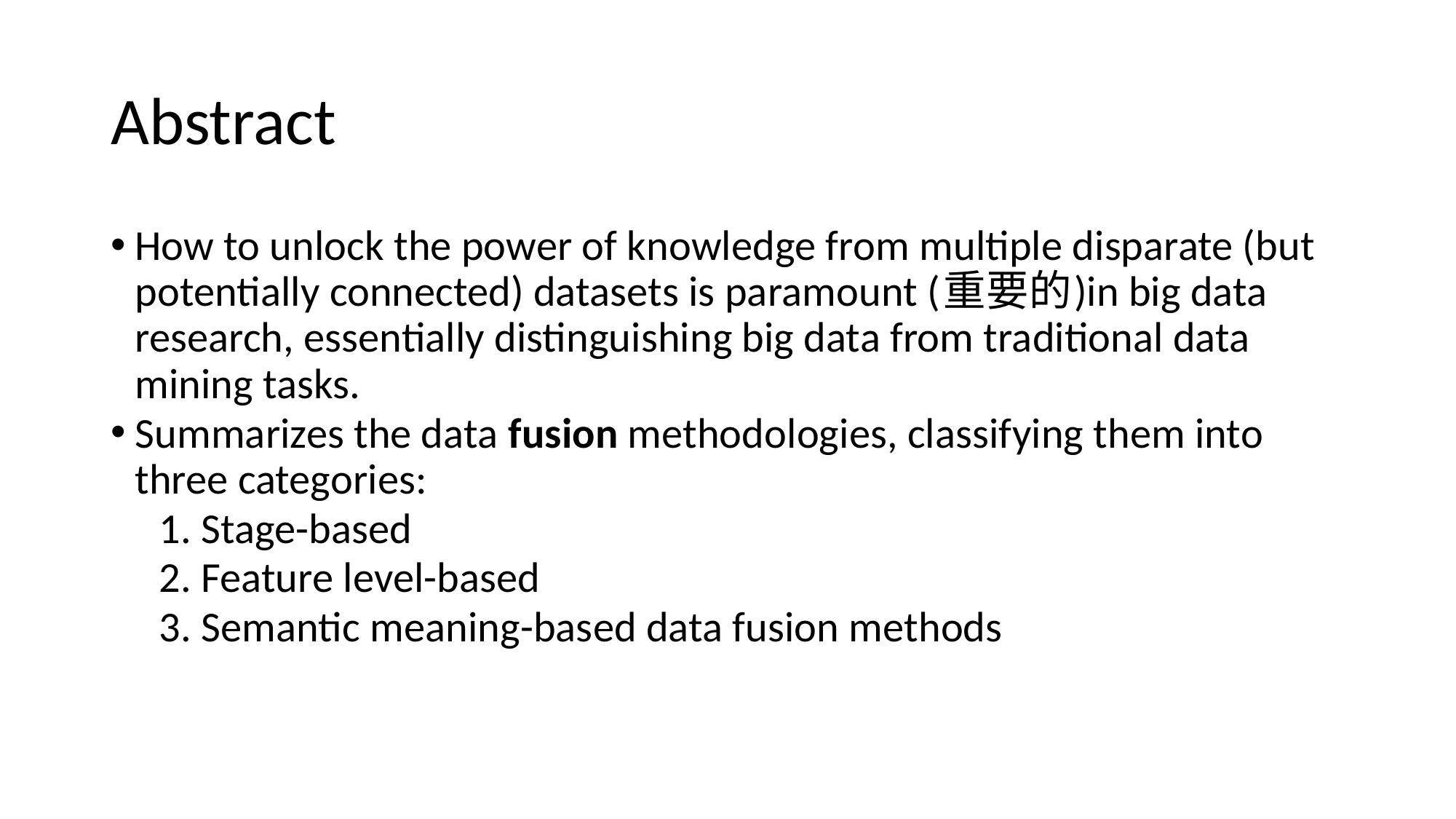

# Abstract
How to unlock the power of knowledge from multiple disparate (but potentially connected) datasets is paramount (重要的)in big data research, essentially distinguishing big data from traditional data mining tasks.
Summarizes the data fusion methodologies, classifying them into three categories:
     1. Stage-based
     2. Feature level-based
     3. Semantic meaning-based data fusion methods